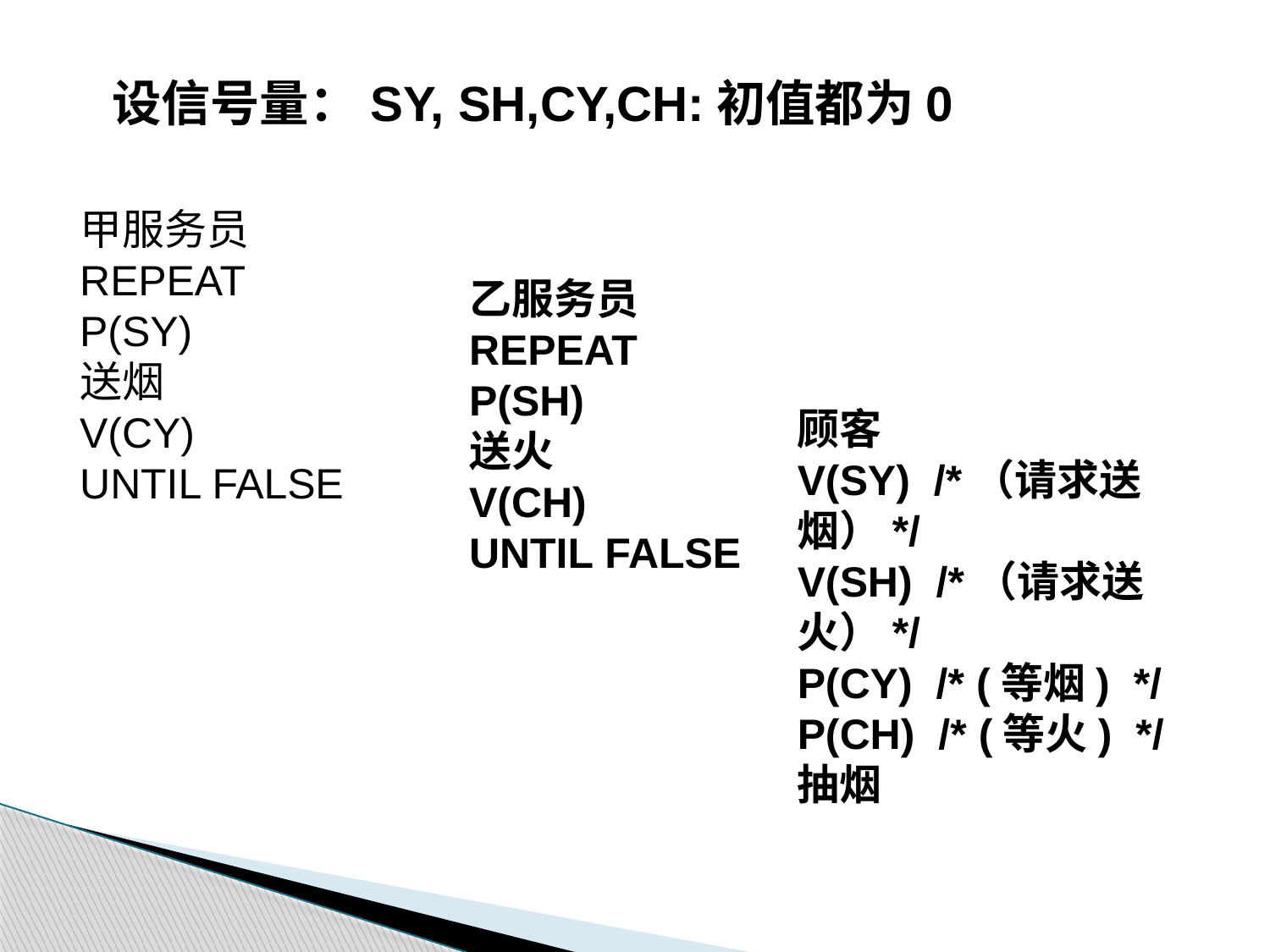

设信号量：SY, SH,CY,CH:初值都为0
甲服务员
REPEAT
P(SY)
送烟
V(CY)
UNTIL FALSE
乙服务员
REPEAT
P(SH)
送火
V(CH)
UNTIL FALSE
顾客
V(SY)  /*（请求送烟）*/
V(SH)  /*（请求送火）*/
P(CY)  /* (等烟)  */
P(CH)  /* (等火)  */
抽烟